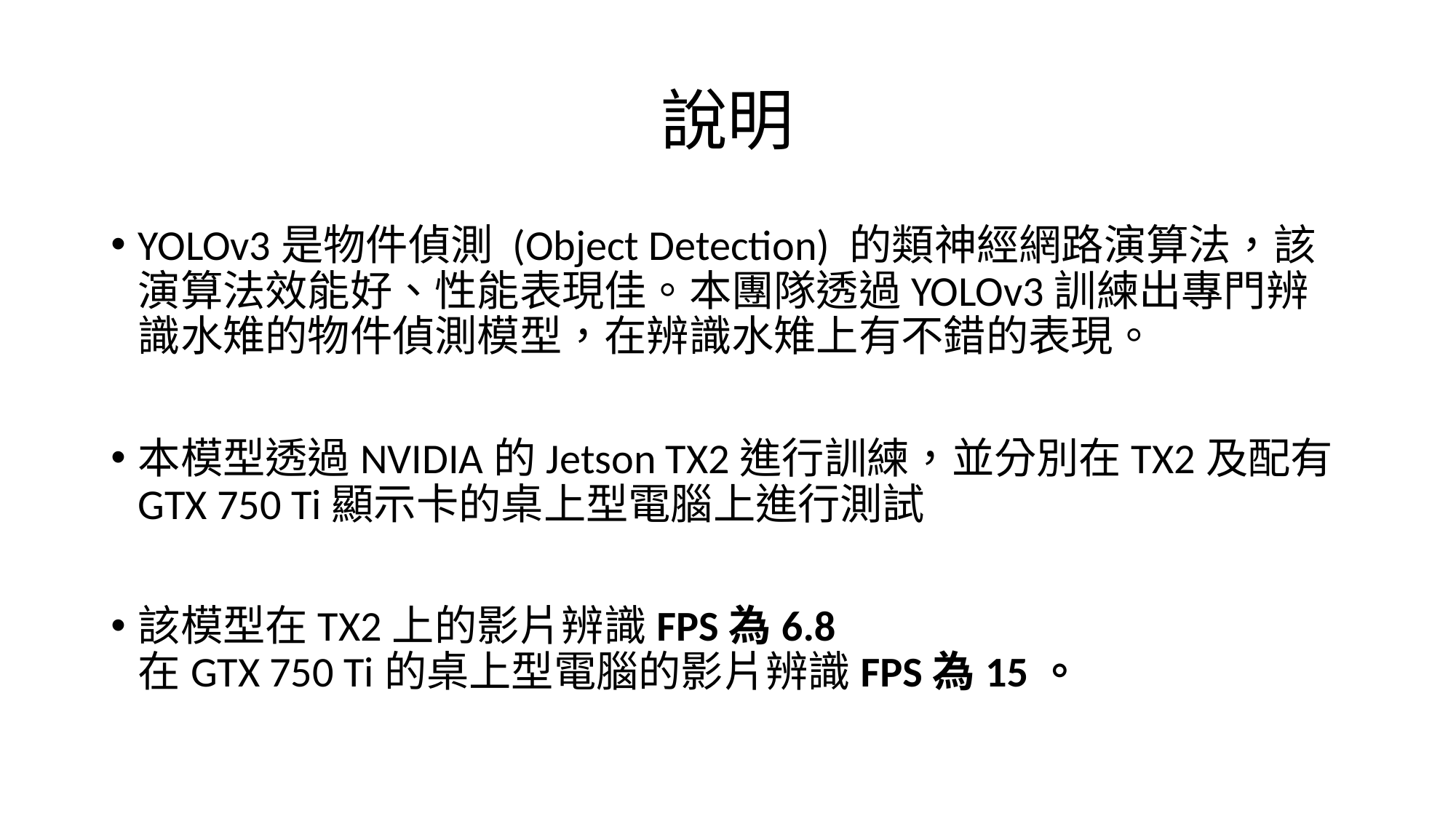

# 說明
YOLOv3是物件偵測 (Object Detection) 的類神經網路演算法，該演算法效能好、性能表現佳。本團隊透過YOLOv3訓練出專門辨識水雉的物件偵測模型，在辨識水雉上有不錯的表現。

本模型透過NVIDIA的Jetson TX2進行訓練，並分別在TX2及配有GTX 750 Ti顯示卡的桌上型電腦上進行測試

該模型在TX2上的影片辨識FPS為6.8
在GTX 750 Ti的桌上型電腦的影片辨識FPS為15。